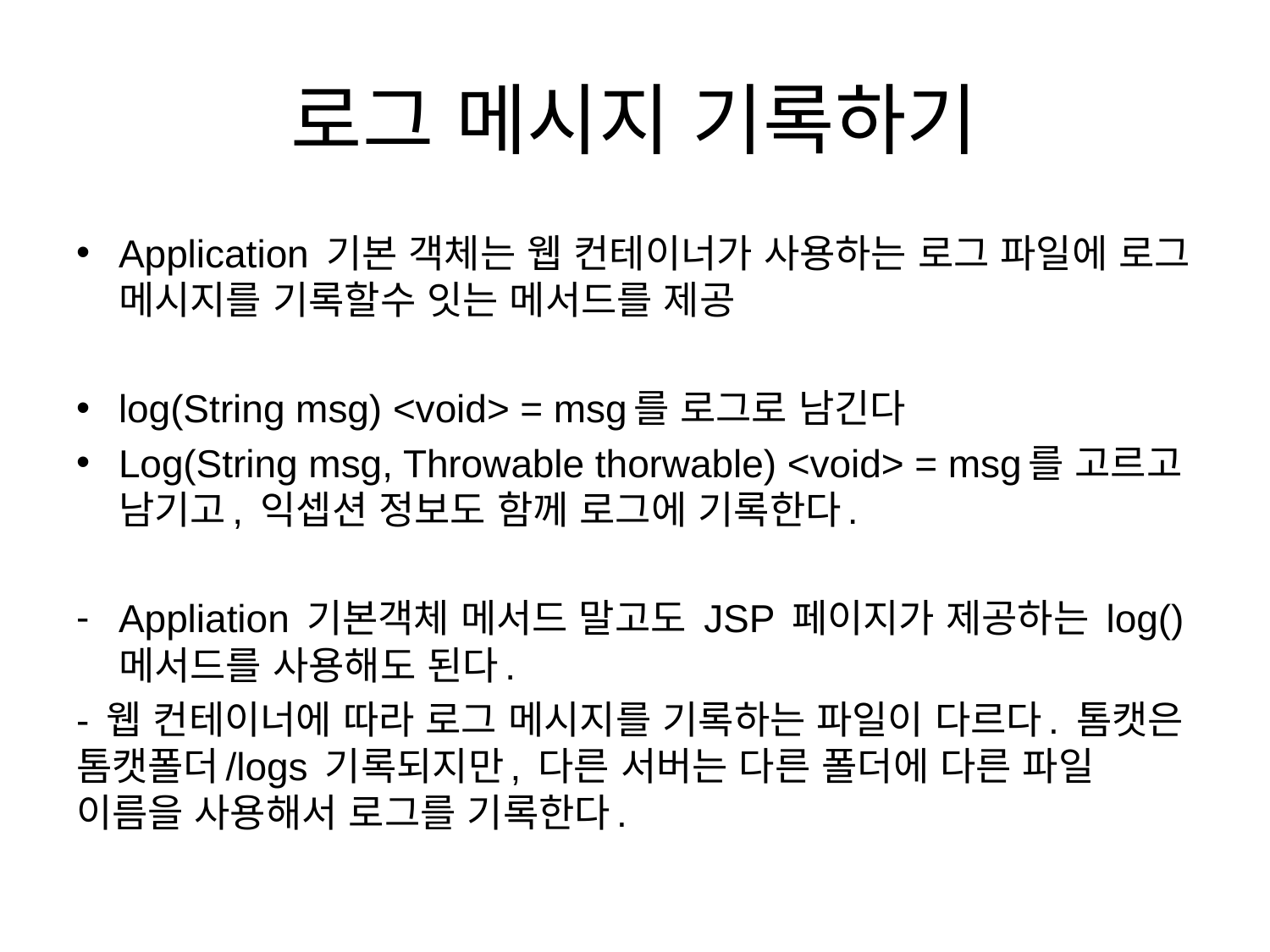

# 로그 메시지 기록하기
Application 기본 객체는 웹 컨테이너가 사용하는 로그 파일에 로그 메시지를 기록할수 잇는 메서드를 제공

log(String msg) <void> = msg를 로그로 남긴다
Log(String msg, Throwable thorwable) <void> = msg를 고르고 남기고, 익셉션 정보도 함께 로그에 기록한다.

Appliation 기본객체 메서드 말고도 JSP 페이지가 제공하는 log() 메서드를 사용해도 된다.
- 웹 컨테이너에 따라 로그 메시지를 기록하는 파일이 다르다. 톰캣은 톰캣폴더/logs 기록되지만, 다른 서버는 다른 폴더에 다른 파일 이름을 사용해서 로그를 기록한다.